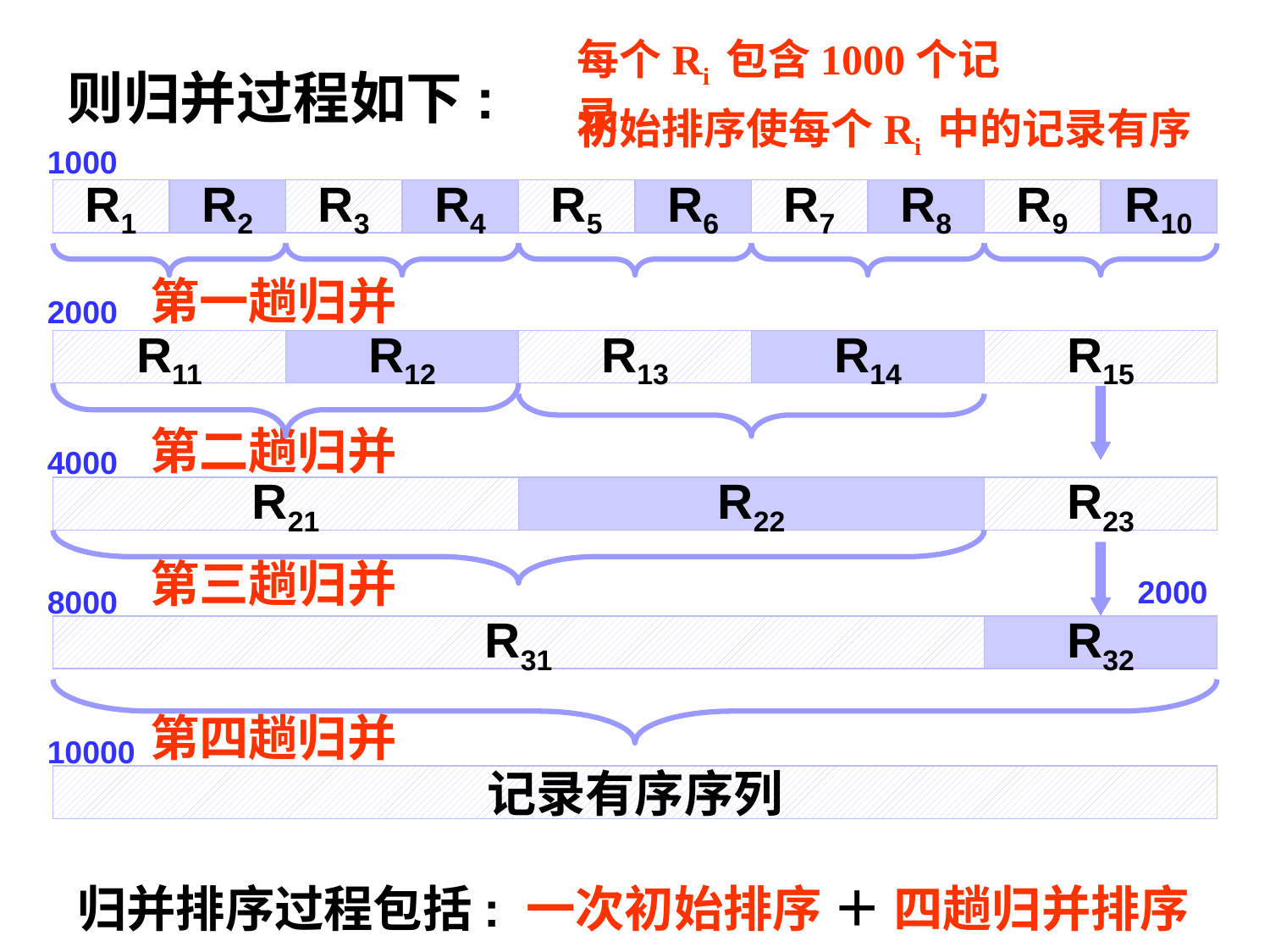

每个Ri 包含1000个记录
则归并过程如下:

初始排序使每个Ri 中的记录有序

1000

R1
R2
R3
R4
R5
R6
R7
R8
R9
R10

第一趟归并
2000
R11
R12
R13
R14
R15

第二趟归并
4000
R21
R22
R23

第三趟归并
2000
8000
R31
R32
第四趟归并
10000
记录有序序列
归并排序过程包括: 一次初始排序 ＋ 四趟归并排序